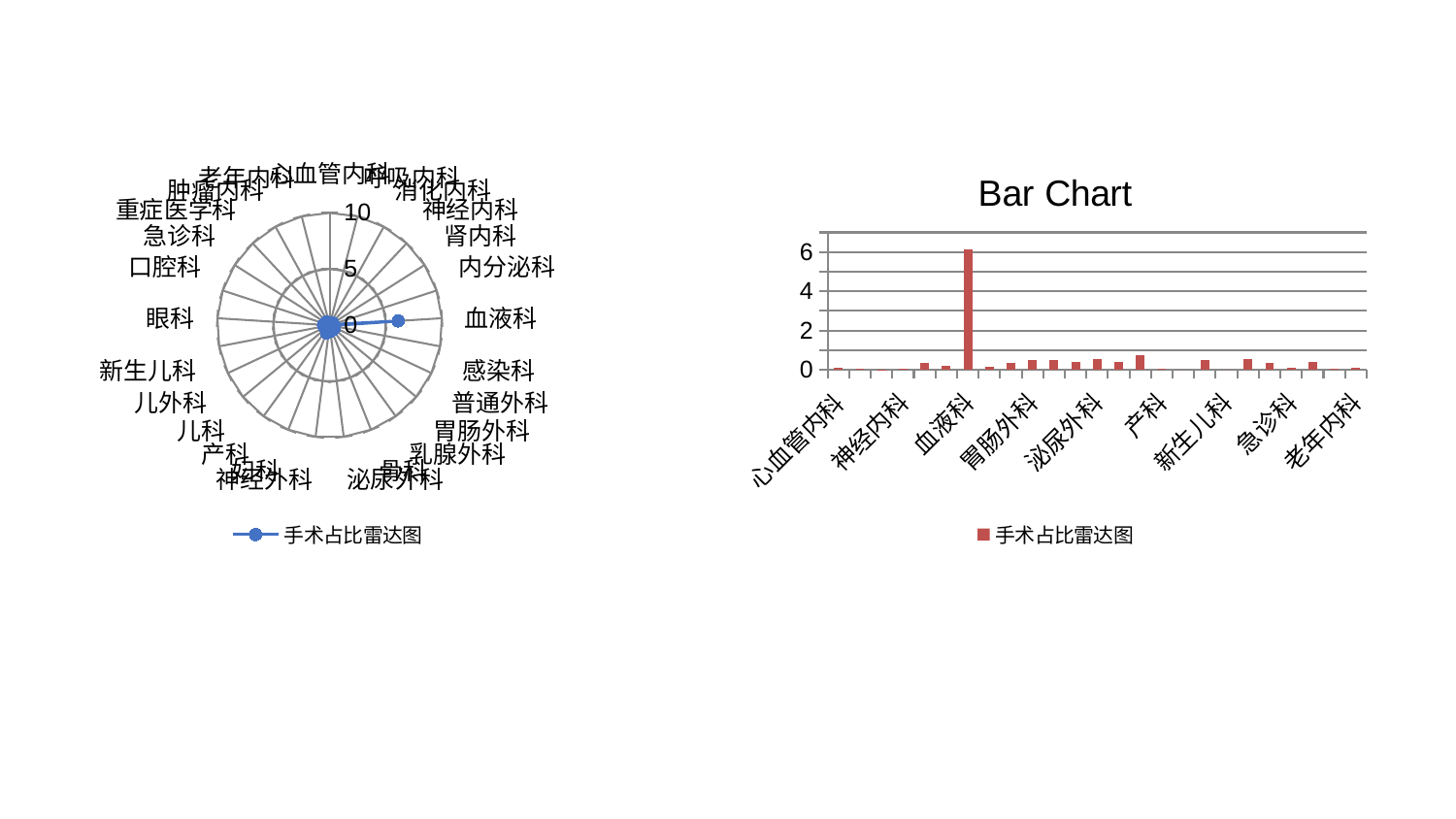

### Chart

| Category | 手术占比雷达图 |
|---|---|
| 心血管内科 | 0.0969 |
| 呼吸内科 | 0.0747 |
| 消化内科 | 0.0249 |
| 神经内科 | 0.0421 |
| 肾内科 | 0.3415 |
| 内分泌科 | 0.2215 |
| 血液科 | 6.12 |
| 感染科 | 0.132075471698113 |
| 普通外科 | 0.3717 |
| 胃肠外科 | 0.5116 |
| 乳腺外科 | 0.5038 |
| 骨科 | 0.4223 |
| 泌尿外科 | 0.549267643142477 |
| 神经外科 | 0.380082417582418 |
| 妇科 | 0.72836702248467 |
| 产科 | 0.0464452516865594 |
| 儿科 | 0.0 |
| 儿外科 | 0.481037924151697 |
| 新生儿科 | 0.0 |
| 眼科 | 0.5503314001657 |
| 口腔科 | 0.360714285714286 |
| 急诊科 | 0.0903908794788274 |
| 重症医学科 | 0.393333333333333 |
| 肿瘤内科 | 0.0617283950617284 |
| 老年内科 | 0.125 |

### Chart: Bar Chart

| Category | 手术占比雷达图 |
|---|---|
| 心血管内科 | 0.0969 |
| 呼吸内科 | 0.0747 |
| 消化内科 | 0.0249 |
| 神经内科 | 0.0421 |
| 肾内科 | 0.3415 |
| 内分泌科 | 0.2215 |
| 血液科 | 6.12 |
| 感染科 | 0.132075471698113 |
| 普通外科 | 0.3717 |
| 胃肠外科 | 0.5116 |
| 乳腺外科 | 0.5038 |
| 骨科 | 0.4223 |
| 泌尿外科 | 0.549267643142477 |
| 神经外科 | 0.380082417582418 |
| 妇科 | 0.72836702248467 |
| 产科 | 0.0464452516865594 |
| 儿科 | 0.0 |
| 儿外科 | 0.481037924151697 |
| 新生儿科 | 0.0 |
| 眼科 | 0.5503314001657 |
| 口腔科 | 0.360714285714286 |
| 急诊科 | 0.0903908794788274 |
| 重症医学科 | 0.393333333333333 |
| 肿瘤内科 | 0.0617283950617284 |
| 老年内科 | 0.125 |
2